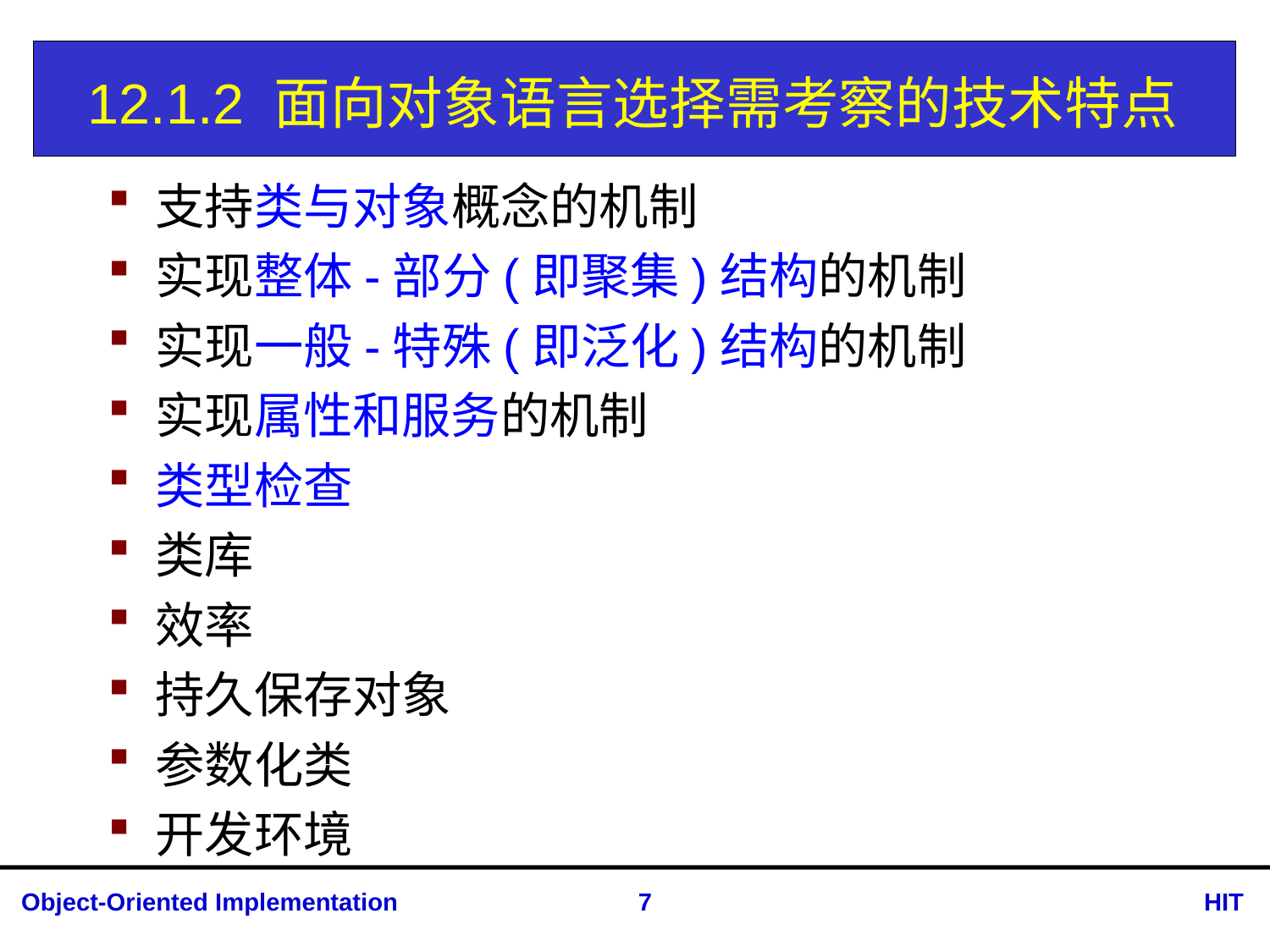

# 12.1.2 面向对象语言选择需考察的技术特点
支持类与对象概念的机制
实现整体-部分(即聚集)结构的机制
实现一般-特殊(即泛化)结构的机制
实现属性和服务的机制
类型检查
类库
效率
持久保存对象
参数化类
开发环境